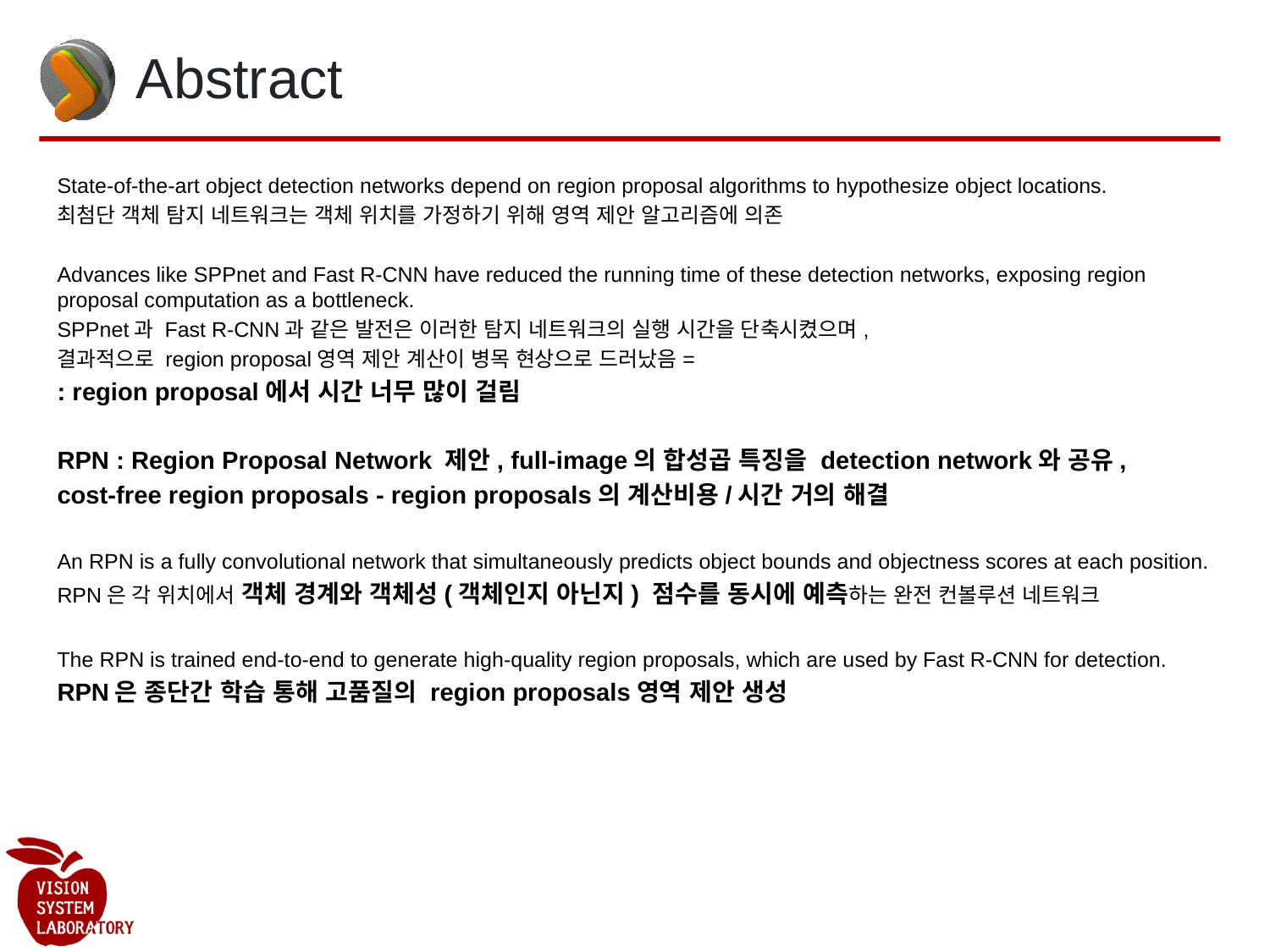

# Abstract
State-of-the-art object detection networks depend on region proposal algorithms to hypothesize object locations.
최첨단 객체 탐지 네트워크는 객체 위치를 가정하기 위해 영역 제안 알고리즘에 의존

Advances like SPPnet and Fast R-CNN have reduced the running time of these detection networks, exposing region proposal computation as a bottleneck.
SPPnet과 Fast R-CNN과 같은 발전은 이러한 탐지 네트워크의 실행 시간을 단축시켰으며,
결과적으로 region proposal영역 제안 계산이 병목 현상으로 드러났음=
: region proposal에서 시간 너무 많이 걸림

RPN : Region Proposal Network 제안, full-image의 합성곱 특징을 detection network와 공유,
cost-free region proposals - region proposals의 계산비용/시간 거의 해결

An RPN is a fully convolutional network that simultaneously predicts object bounds and objectness scores at each position.
RPN은 각 위치에서 객체 경계와 객체성(객체인지 아닌지) 점수를 동시에 예측하는 완전 컨볼루션 네트워크

The RPN is trained end-to-end to generate high-quality region proposals, which are used by Fast R-CNN for detection.
RPN은 종단간 학습 통해 고품질의 region proposals영역 제안 생성